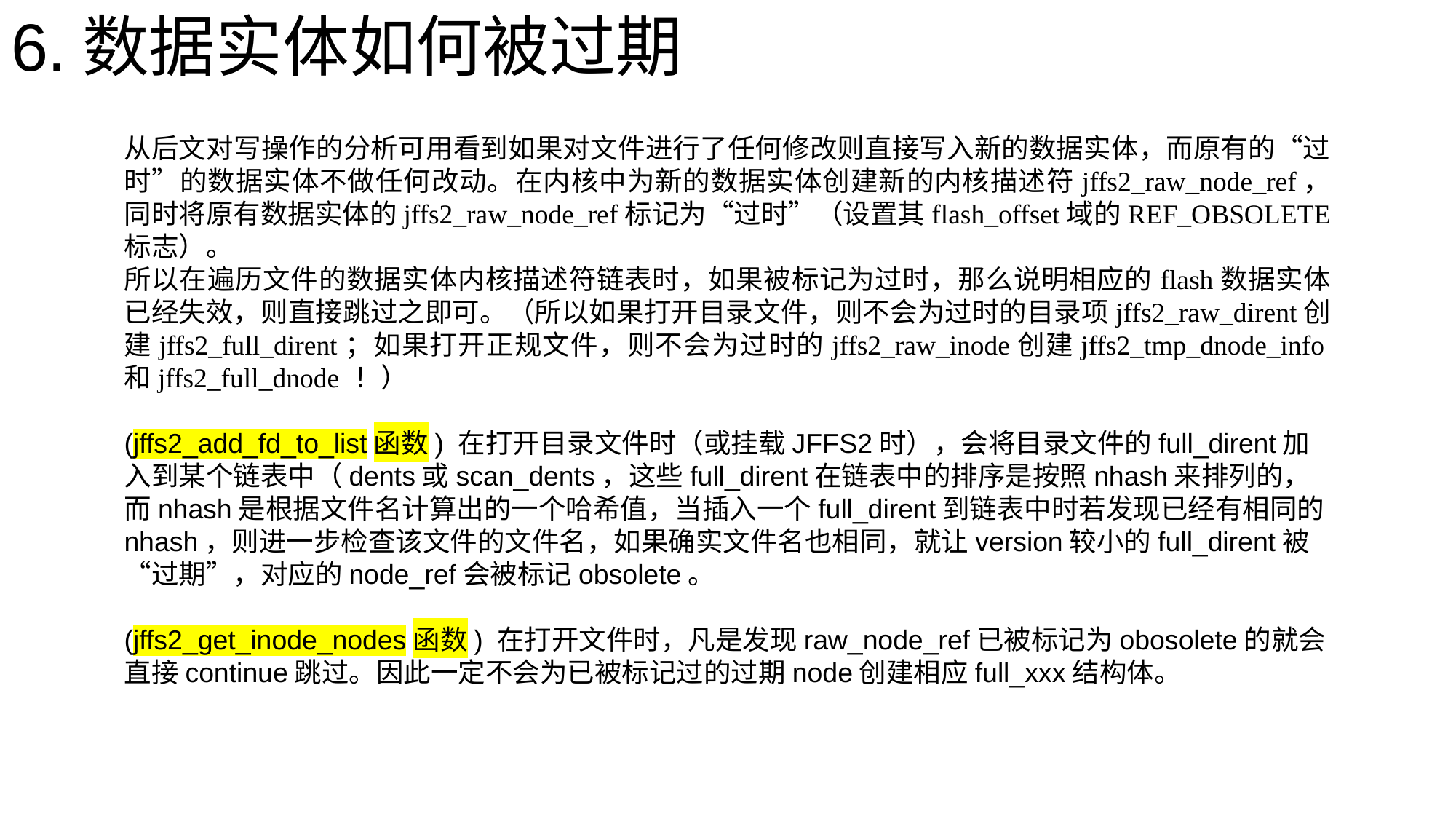

6.数据实体如何被过期
从后文对写操作的分析可用看到如果对文件进行了任何修改则直接写入新的数据实体，而原有的“过时”的数据实体不做任何改动。在内核中为新的数据实体创建新的内核描述符jffs2_raw_node_ref，同时将原有数据实体的jffs2_raw_node_ref标记为“过时”（设置其flash_offset域的REF_OBSOLETE标志）。
所以在遍历文件的数据实体内核描述符链表时，如果被标记为过时，那么说明相应的flash数据实体已经失效，则直接跳过之即可。（所以如果打开目录文件，则不会为过时的目录项jffs2_raw_dirent创建jffs2_full_dirent；如果打开正规文件，则不会为过时的jffs2_raw_inode创建jffs2_tmp_dnode_info和jffs2_full_dnode ！）

(jffs2_add_fd_to_list函数) 在打开目录文件时（或挂载JFFS2时），会将目录文件的full_dirent加入到某个链表中（dents或scan_dents，这些full_dirent在链表中的排序是按照nhash来排列的，而nhash是根据文件名计算出的一个哈希值，当插入一个full_dirent到链表中时若发现已经有相同的nhash，则进一步检查该文件的文件名，如果确实文件名也相同，就让version较小的full_dirent被“过期”，对应的node_ref会被标记obsolete。

(jffs2_get_inode_nodes函数) 在打开文件时，凡是发现raw_node_ref已被标记为obosolete的就会直接continue跳过。因此一定不会为已被标记过的过期node创建相应full_xxx结构体。